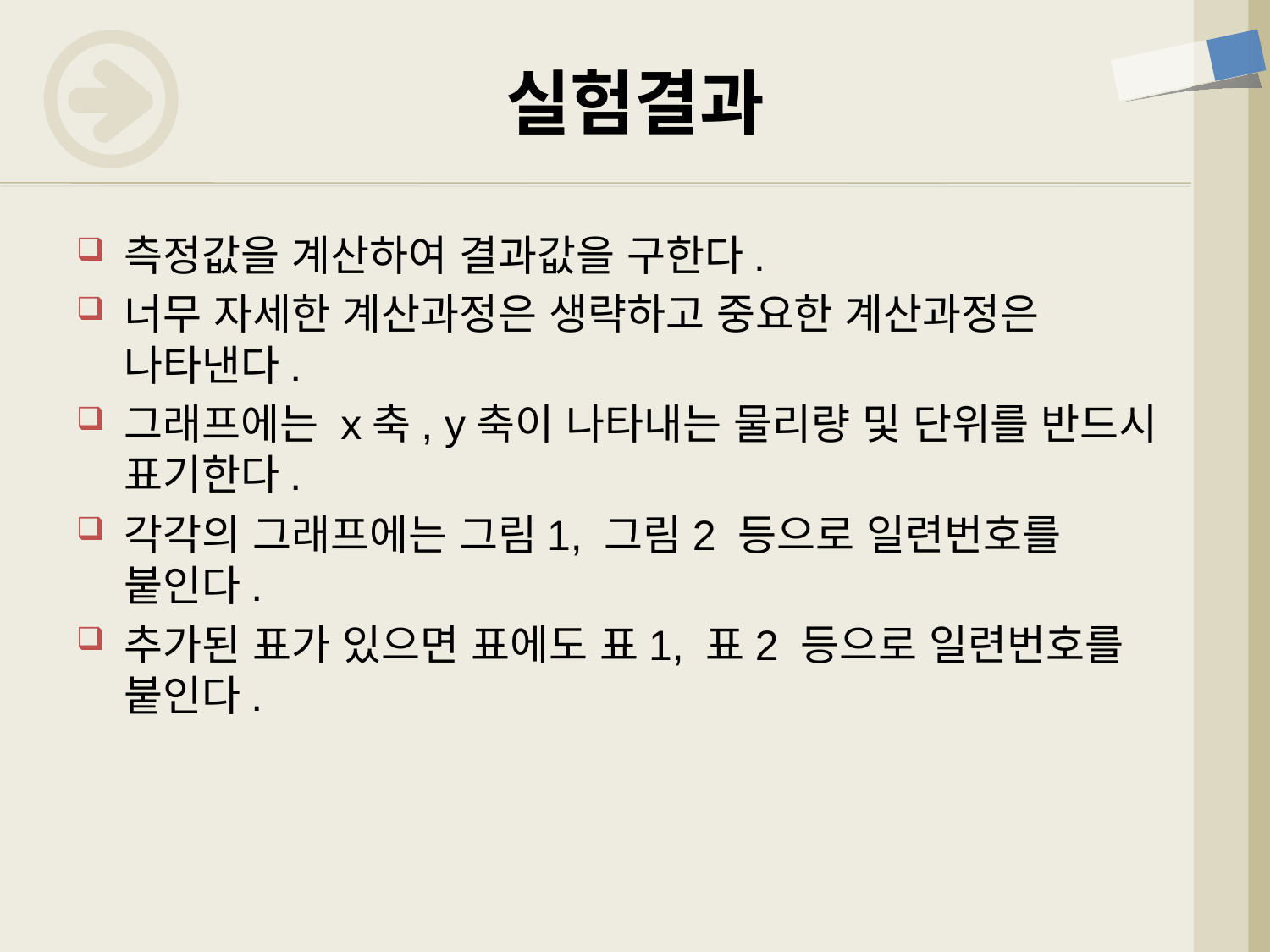

# 실험결과
측정값을 계산하여 결과값을 구한다.
너무 자세한 계산과정은 생략하고 중요한 계산과정은 나타낸다.
그래프에는 x축, y축이 나타내는 물리량 및 단위를 반드시 표기한다.
각각의 그래프에는 그림1, 그림2 등으로 일련번호를 붙인다.
추가된 표가 있으면 표에도 표1, 표2 등으로 일련번호를 붙인다.